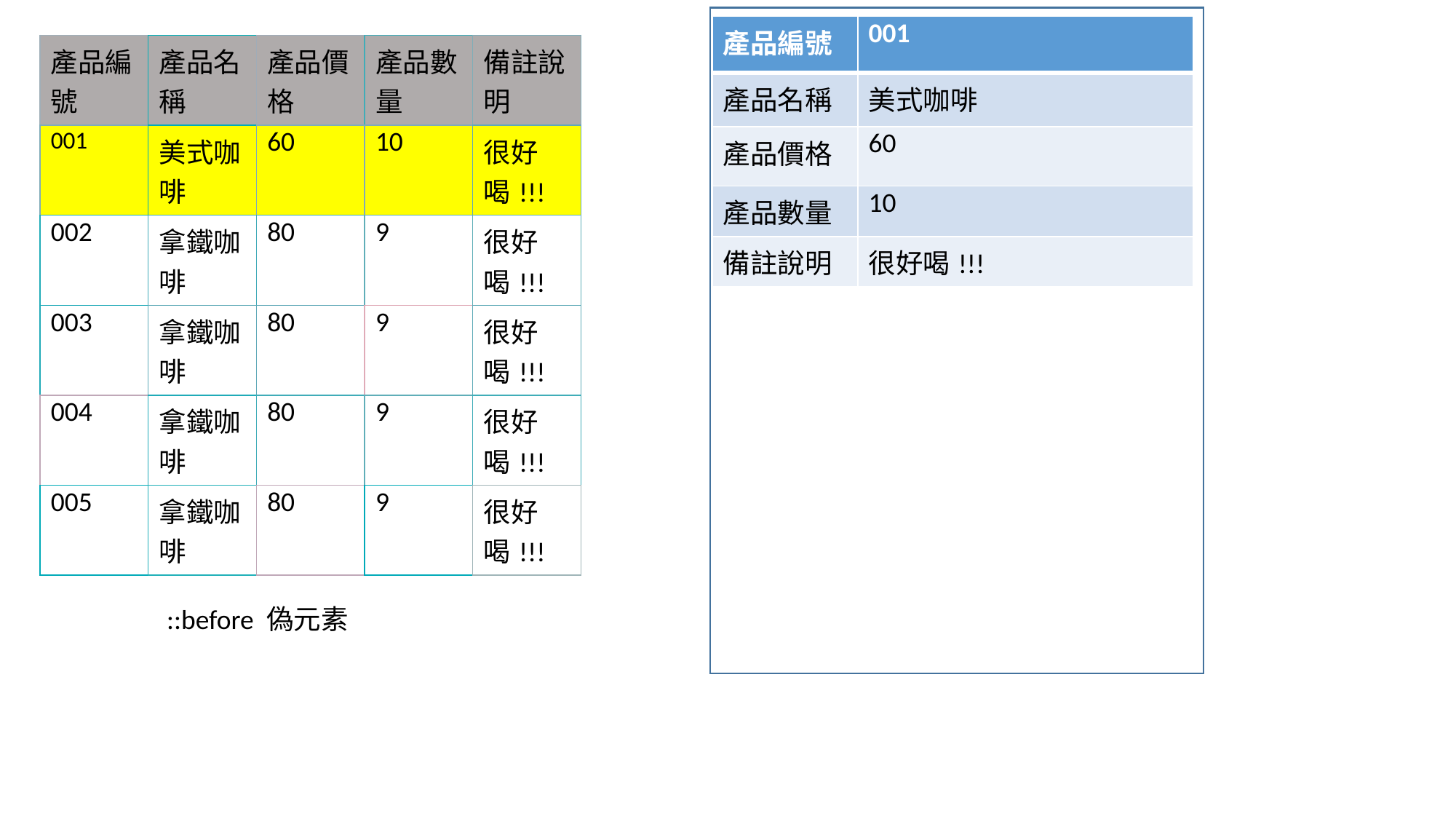

| 產品編號 | 001 |
| --- | --- |
| 產品名稱 | 美式咖啡 |
| 產品價格 | 60 |
| 產品數量 | 10 |
| 備註說明 | 很好喝!!! |
| 產品編號 | 產品名稱 | 產品價格 | 產品數量 | 備註說明 |
| --- | --- | --- | --- | --- |
| 001 | 美式咖啡 | 60 | 10 | 很好喝!!! |
| 002 | 拿鐵咖啡 | 80 | 9 | 很好喝!!! |
| 003 | 拿鐵咖啡 | 80 | 9 | 很好喝!!! |
| 004 | 拿鐵咖啡 | 80 | 9 | 很好喝!!! |
| 005 | 拿鐵咖啡 | 80 | 9 | 很好喝!!! |
::before 偽元素